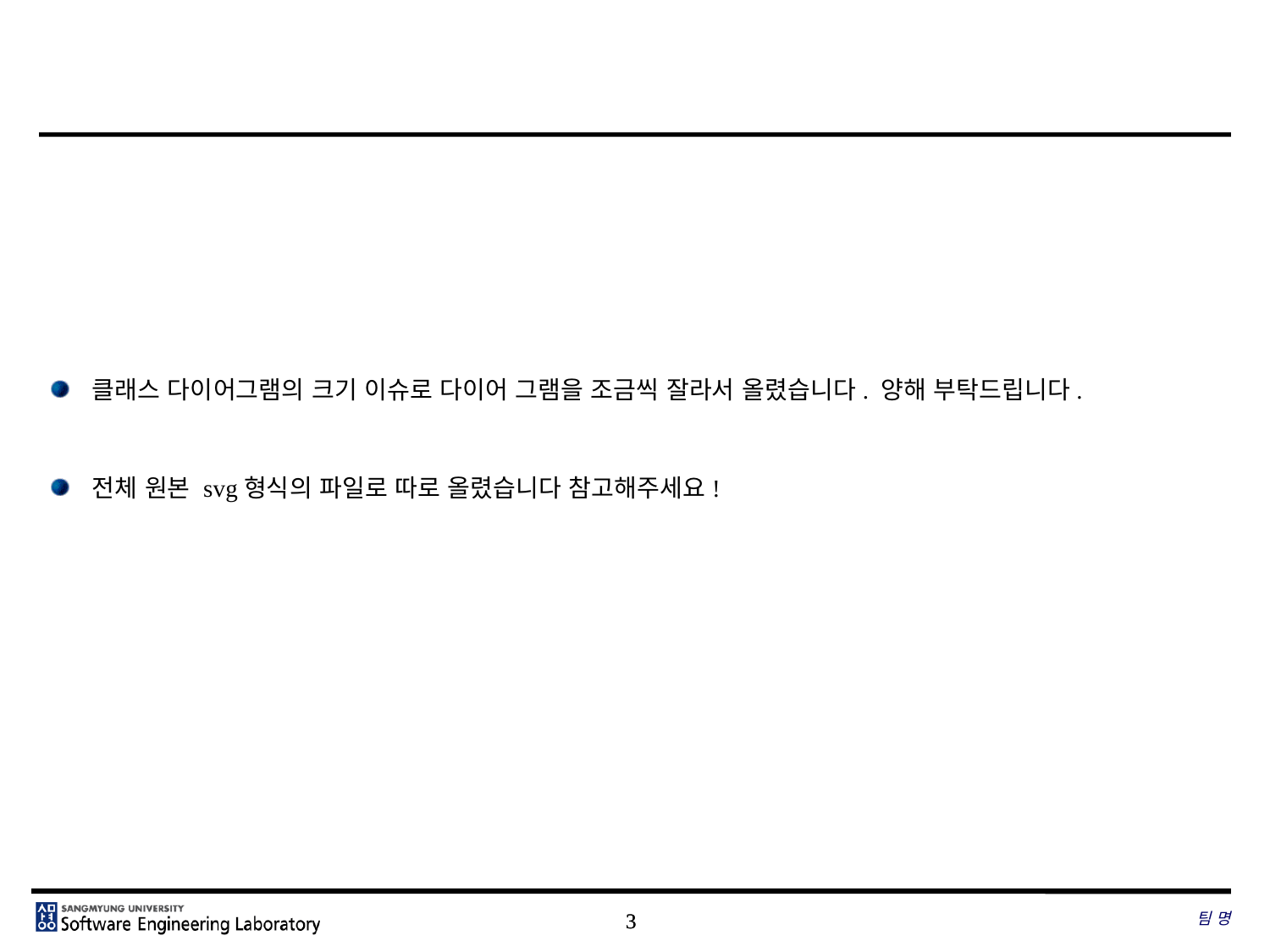

클래스 다이어그램의 크기 이슈로 다이어 그램을 조금씩 잘라서 올렸습니다. 양해 부탁드립니다.

전체 원본 svg형식의 파일로 따로 올렸습니다 참고해주세요!
팀 명